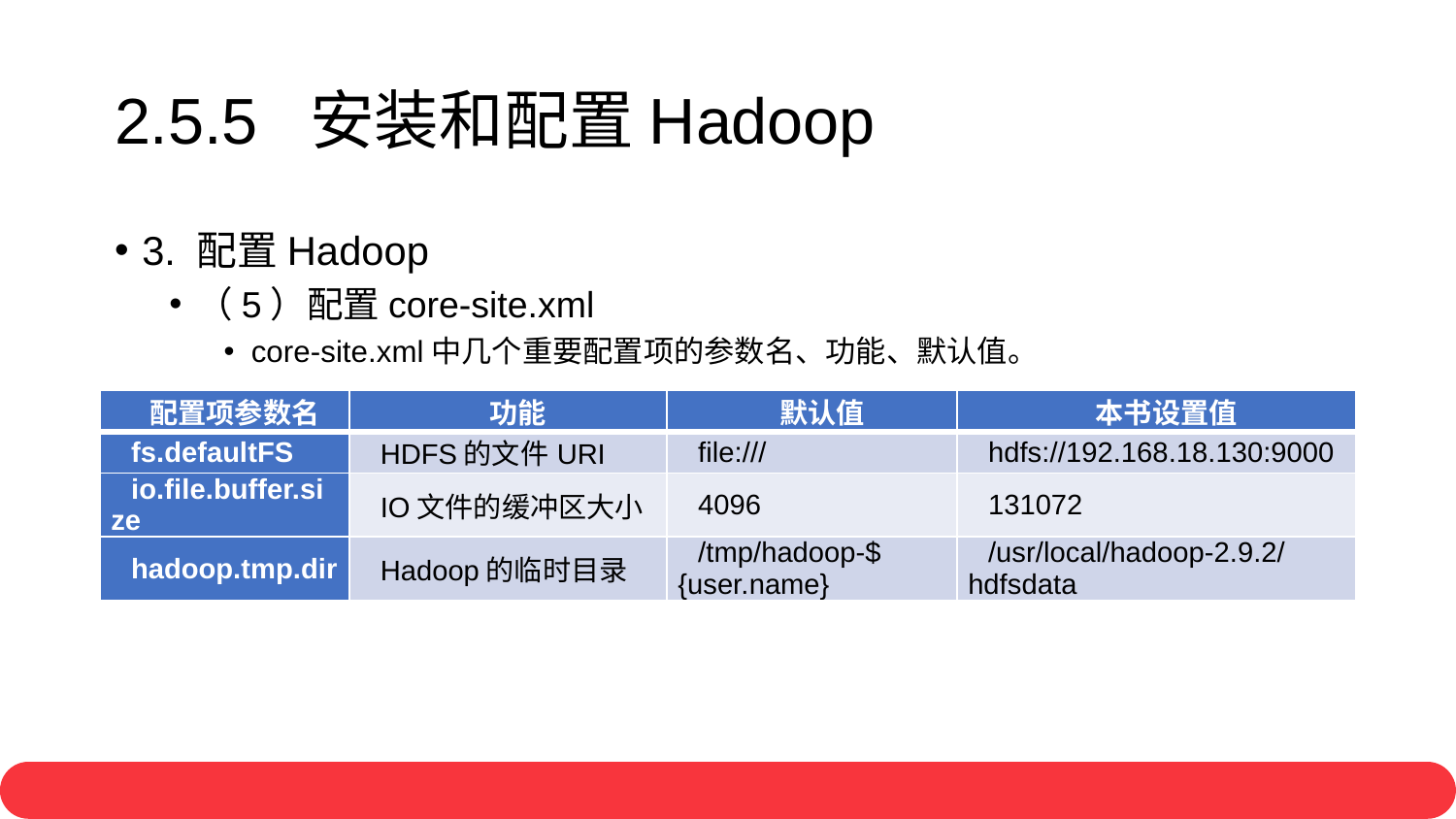

# 2.5.5  安装和配置Hadoop
3. 配置Hadoop
（5）配置core-site.xml
core-site.xml中几个重要配置项的参数名、功能、默认值。
| 配置项参数名 | 功能 | 默认值 | 本书设置值 |
| --- | --- | --- | --- |
| fs.defaultFS | HDFS的文件URI | file:/// | hdfs://192.168.18.130:9000 |
| io.file.buffer.size | IO文件的缓冲区大小 | 4096 | 131072 |
| hadoop.tmp.dir | Hadoop的临时目录 | /tmp/hadoop-${user.name} | /usr/local/hadoop-2.9.2/hdfsdata |